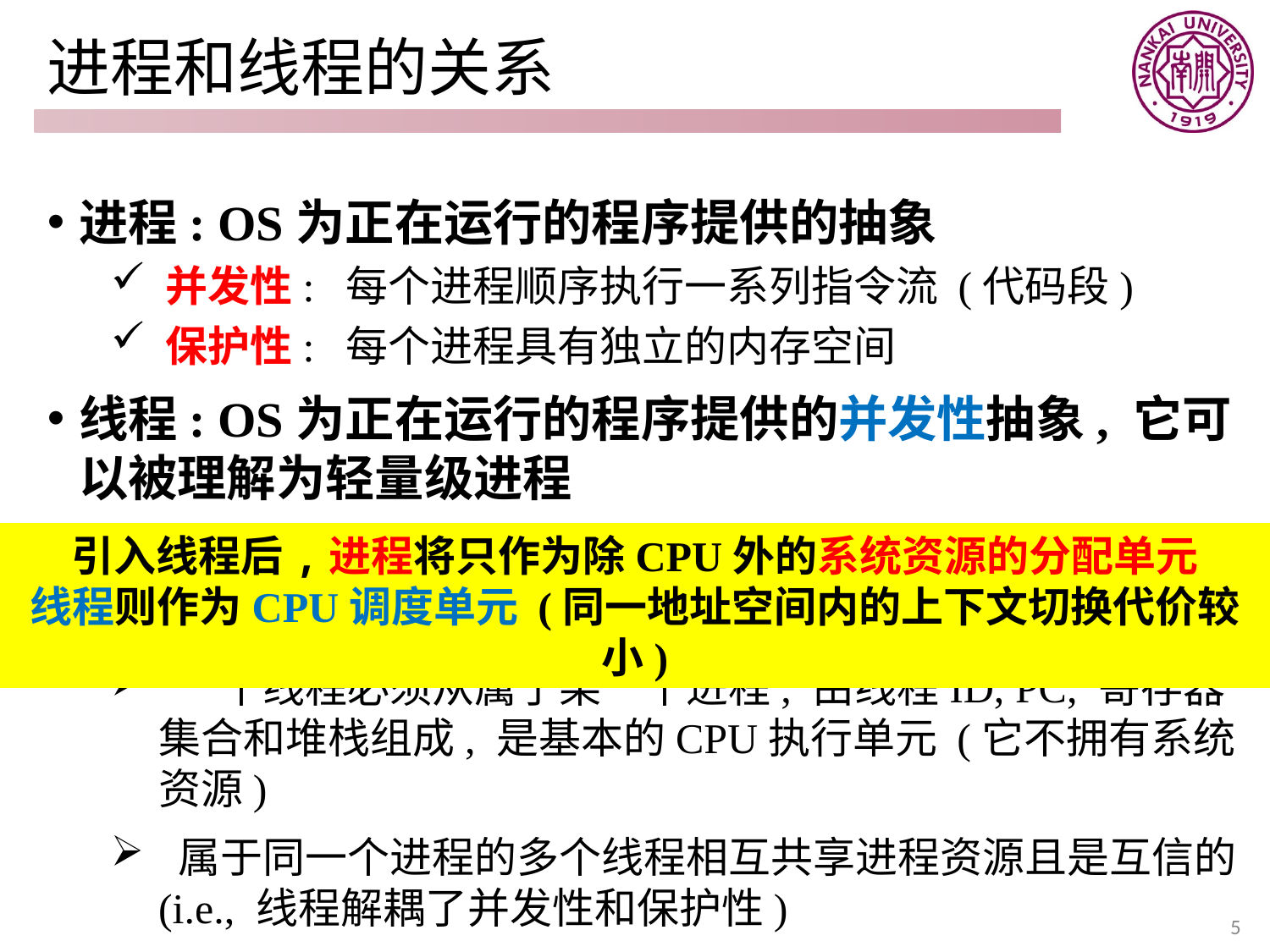

# 进程和线程的关系
进程: OS为正在运行的程序提供的抽象
 并发性:  每个进程顺序执行一系列指令流 (代码段)
 保护性:  每个进程具有独立的内存空间
线程: OS为正在运行的程序提供的并发性抽象, 它可以被理解为轻量级进程
 一个线程代表一组顺序执行的指令序列 (a.k.a, 任务)
 OS可以像对进程一样, 创建、挂起、恢复、运行线程
 一个线程必须从属于某一个进程, 由线程ID, PC, 寄存器集合和堆栈组成, 是基本的CPU执行单元 (它不拥有系统资源)
 属于同一个进程的多个线程相互共享进程资源且是互信的 (i.e., 线程解耦了并发性和保护性)
引入线程后,进程将只作为除CPU外的系统资源的分配单元
线程则作为CPU调度单元 (同一地址空间内的上下文切换代价较小)
5